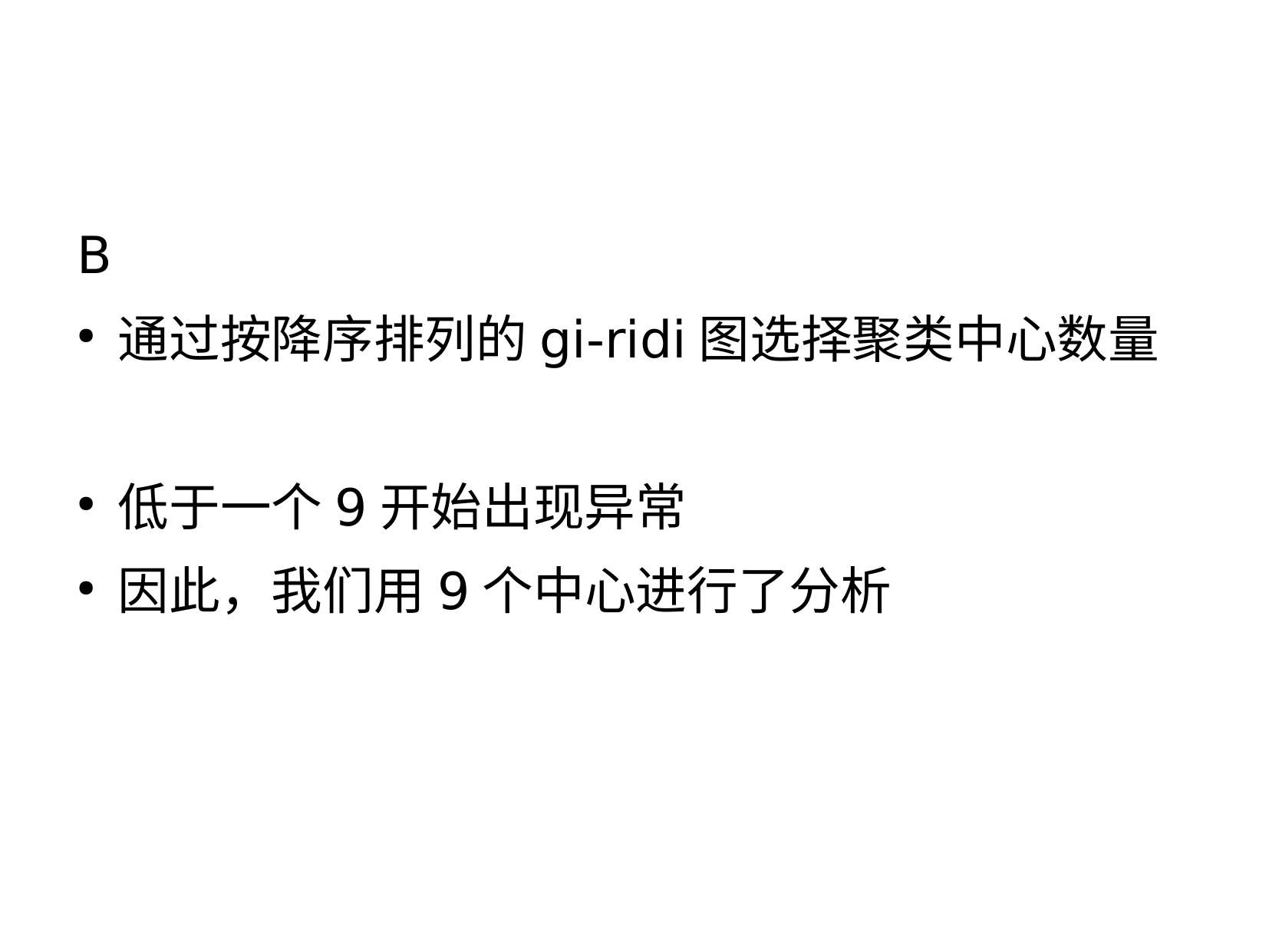

B
通过按降序排列的gi-ridi图选择聚类中心数量

低于一个9开始出现异常
因此，我们用9个中心进行了分析